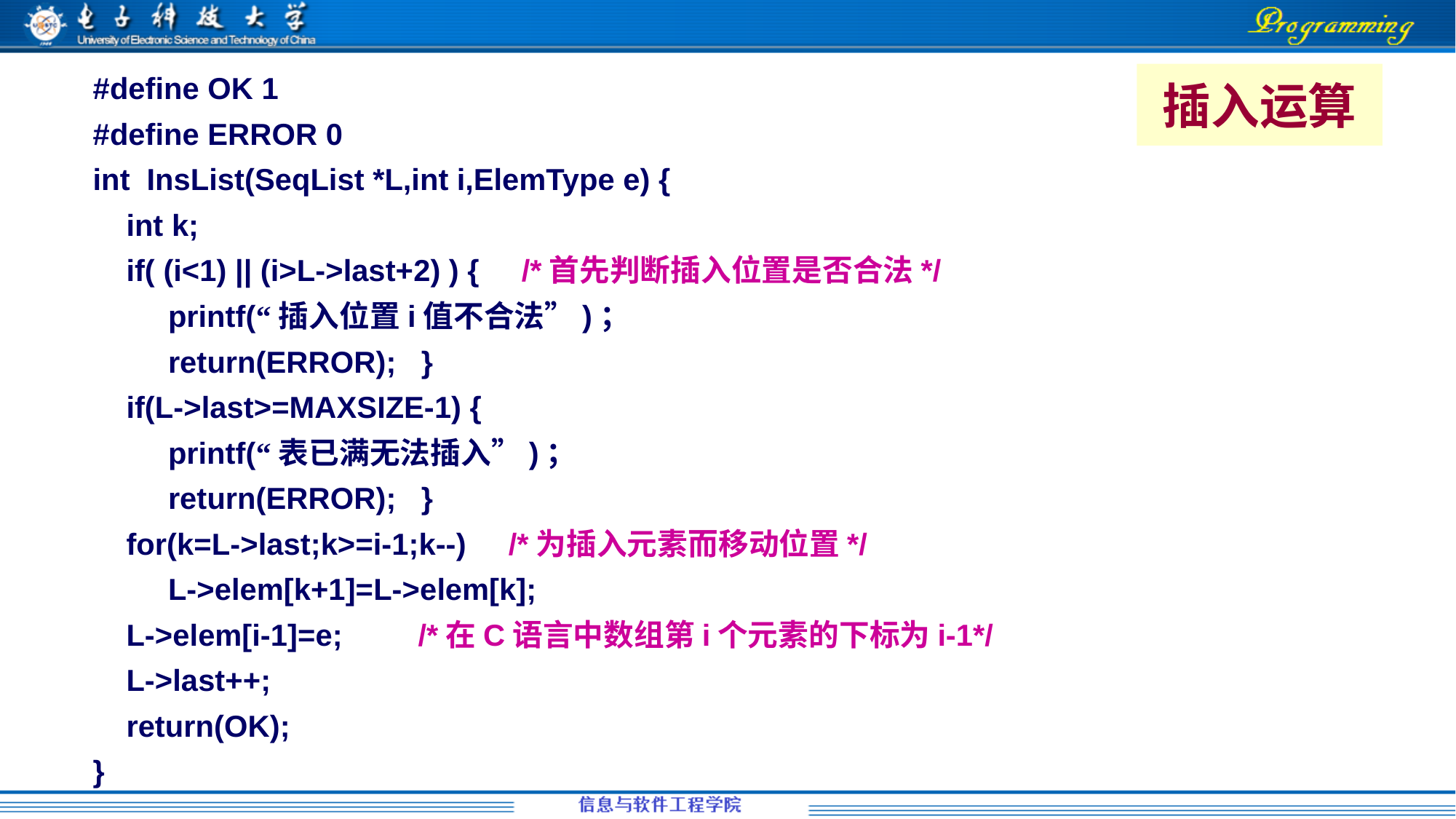

#define OK 1
#define ERROR 0
int  InsList(SeqList *L,int i,ElemType e) {
    int k;
    if( (i<1) || (i>L->last+2) ) {     /*首先判断插入位置是否合法*/
         printf(“插入位置i值不合法”)；
         return(ERROR);   }
    if(L->last>=MAXSIZE-1) {
         printf(“表已满无法插入”)；
         return(ERROR);   }
    for(k=L->last;k>=i-1;k--)     /*为插入元素而移动位置*/
         L->elem[k+1]=L->elem[k];
    L->elem[i-1]=e;         /*在C语言中数组第i个元素的下标为i-1*/
    L->last++;
    return(OK);
}

# 插入运算